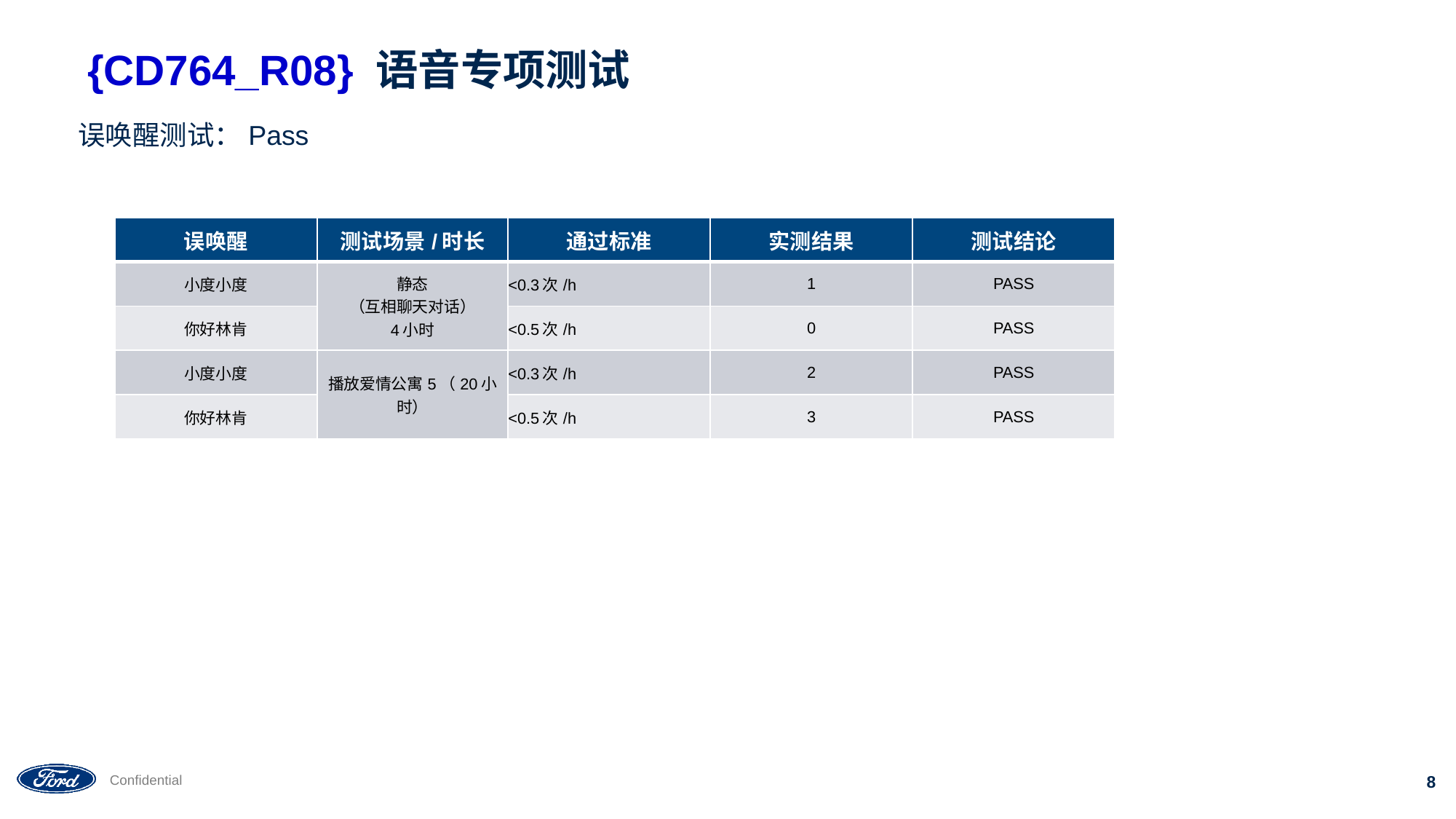

# {CD764_R08} 语音专项测试
误唤醒测试：Pass
| 误唤醒 | 测试场景/时长 | 通过标准 | 实测结果 | 测试结论 |
| --- | --- | --- | --- | --- |
| 小度小度 | 静态 （互相聊天对话） 4小时 | <0.3次/h | 1 | PASS |
| 你好林肯 |  | <0.5次/h | 0 | PASS |
| 小度小度 | 播放爱情公寓5（20小时） | <0.3次/h | 2 | PASS |
| 你好林肯 |  | <0.5次/h | 3 | PASS |